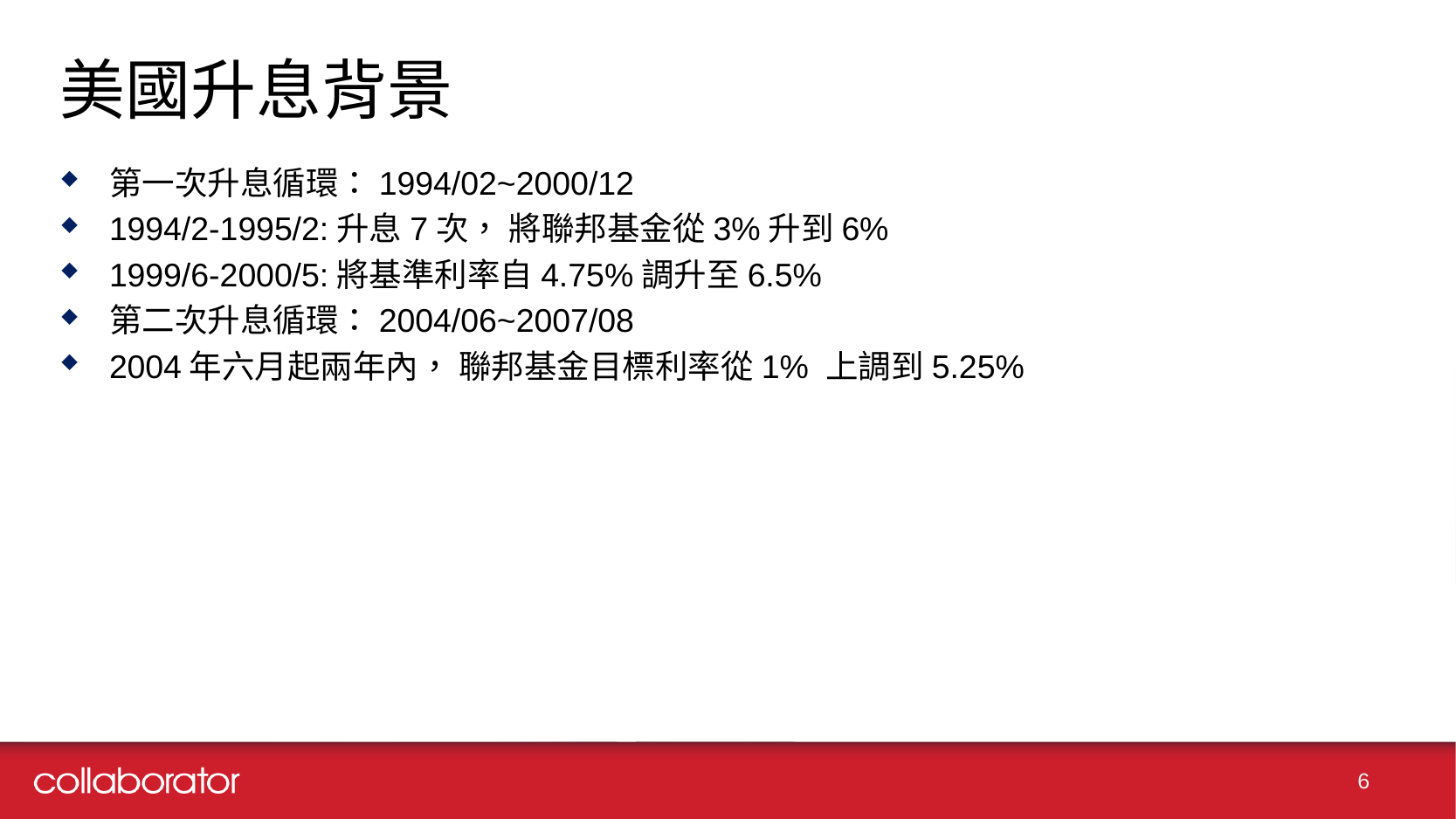

# 美國升息背景
第一次升息循環：1994/02~2000/12
1994/2-1995/2:升息7次， 將聯邦基金從3%升到6%
1999/6-2000/5:將基準利率自4.75%調升至6.5%
第二次升息循環：2004/06~2007/08
2004年六月起兩年內， 聯邦基金目標利率從1% 上調到5.25%
6